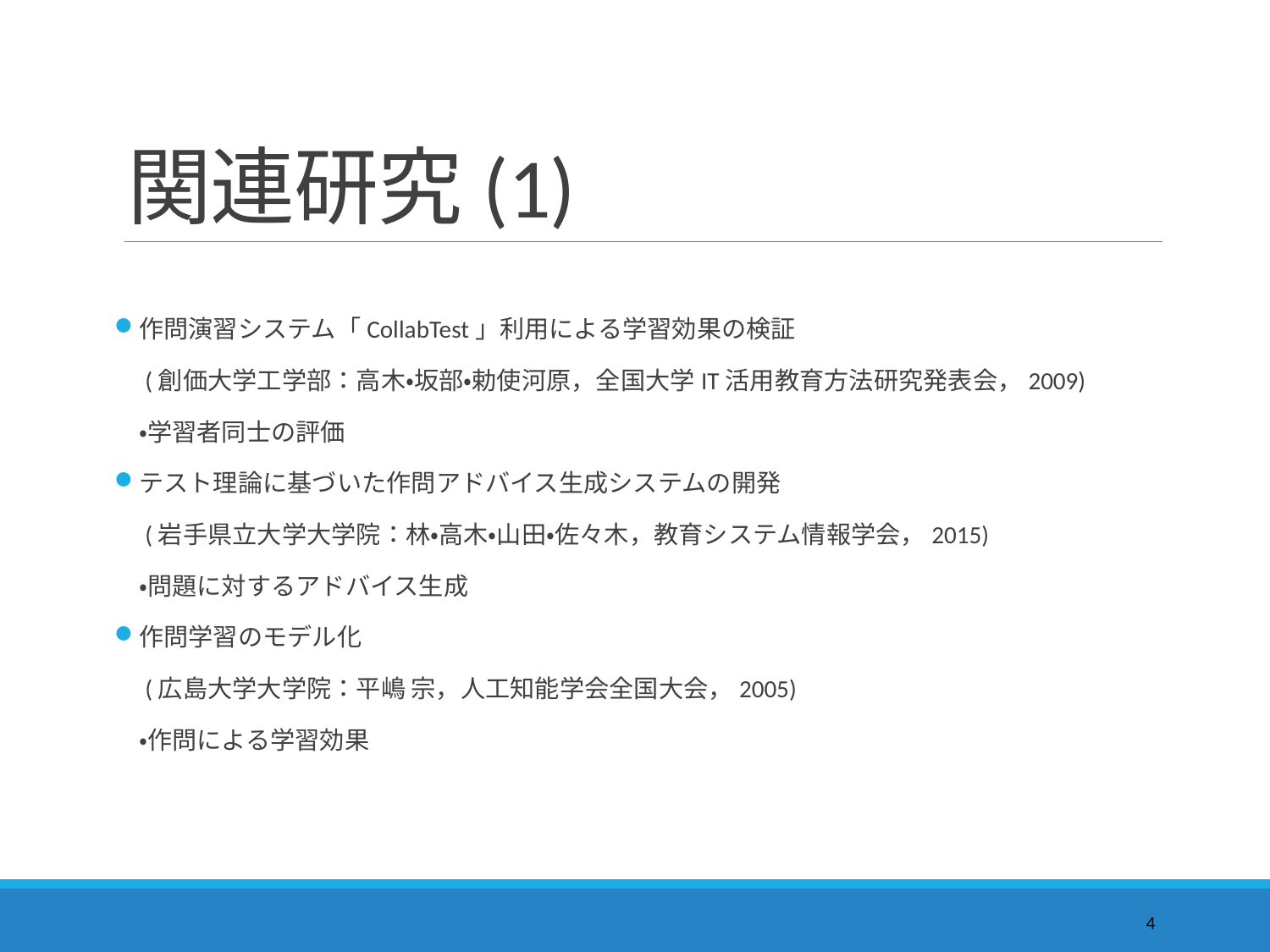

# 関連研究(1)

作問演習システム「CollabTest」利用による学習効果の検証
　(創価大学工学部：高木・坂部・勅使河原，全国大学IT活用教育方法研究発表会，2009)
　・学習者同士の評価
テスト理論に基づいた作問アドバイス生成システムの開発
　(岩手県立大学大学院：林・高木・山田・佐々木，教育システム情報学会，2015)
　・問題に対するアドバイス生成
作問学習のモデル化
　(広島大学大学院：平嶋 宗，人工知能学会全国大会，2005)
　・作問による学習効果

4